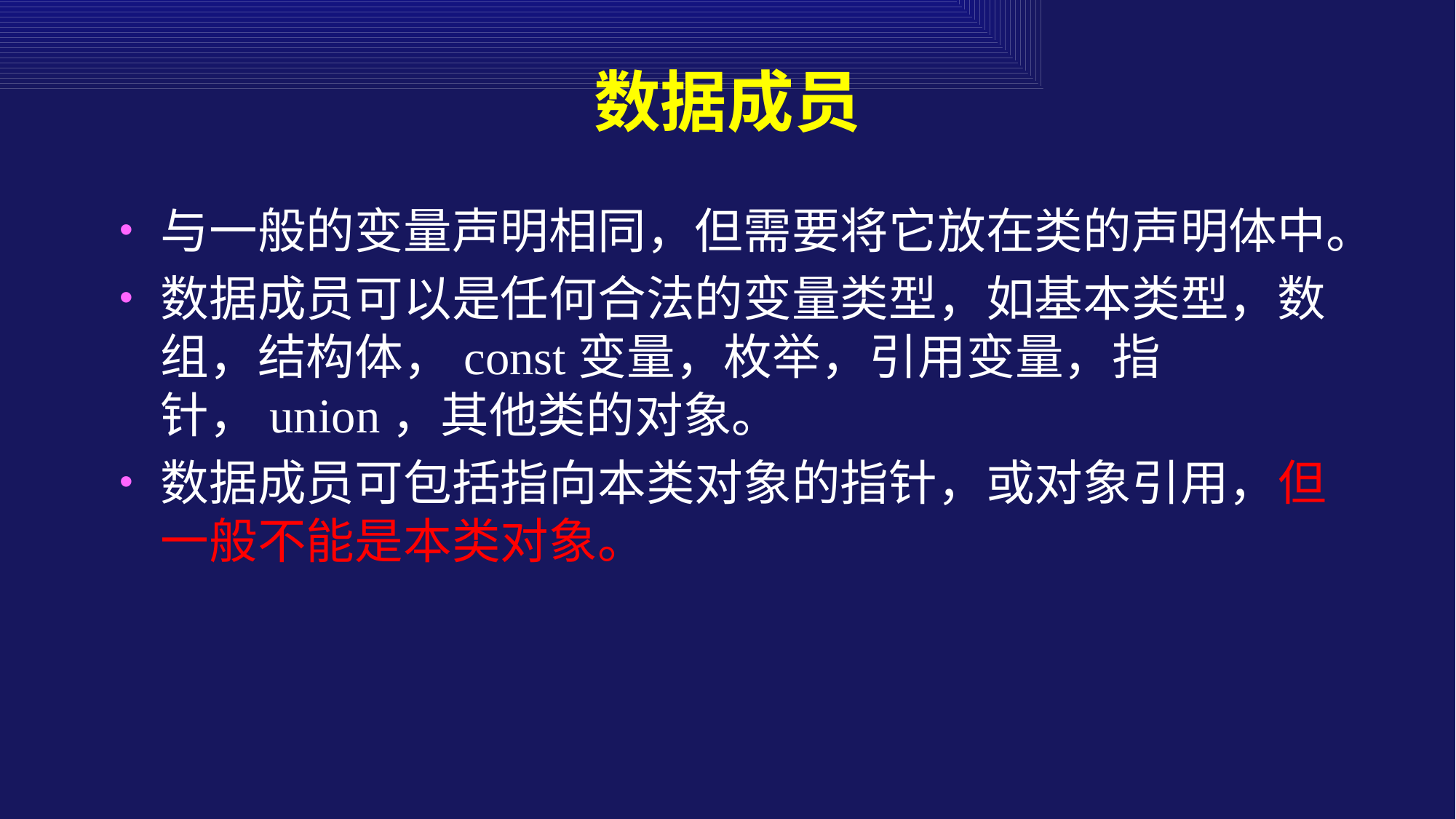

# 数据成员
与一般的变量声明相同，但需要将它放在类的声明体中。
数据成员可以是任何合法的变量类型，如基本类型，数组，结构体，const变量，枚举，引用变量，指针，union，其他类的对象。
数据成员可包括指向本类对象的指针，或对象引用，但一般不能是本类对象。